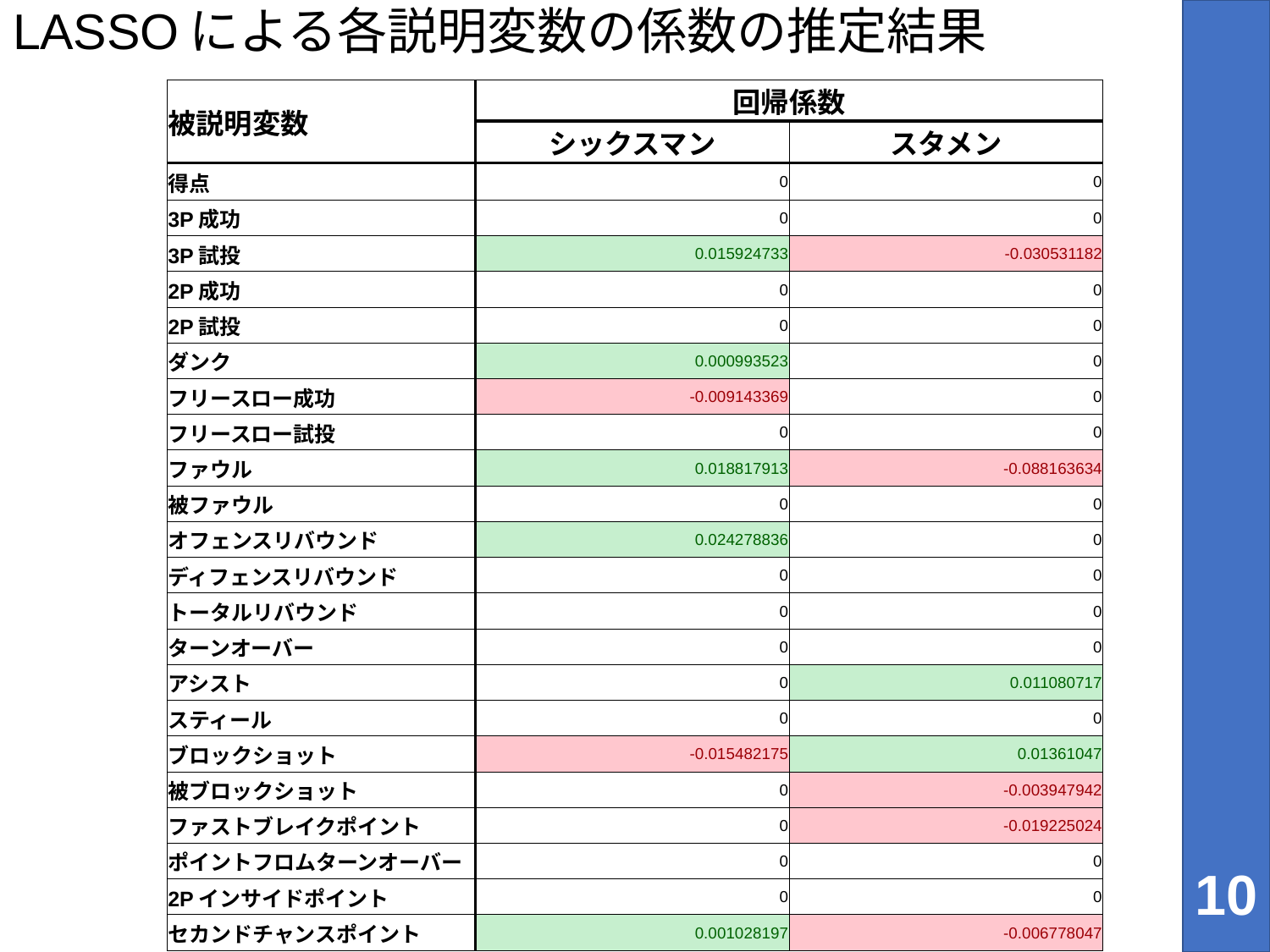

# LASSOによる各説明変数の係数の推定結果
| 被説明変数 | 回帰係数 |  |
| --- | --- | --- |
|  | シックスマン | スタメン |
| 得点 | 0 | 0 |
| 3P成功 | 0 | 0 |
| 3P試投 | 0.015924733 | -0.030531182 |
| 2P成功 | 0 | 0 |
| 2P試投 | 0 | 0 |
| ダンク | 0.000993523 | 0 |
| フリースロー成功 | -0.009143369 | 0 |
| フリースロー試投 | 0 | 0 |
| ファウル | 0.018817913 | -0.088163634 |
| 被ファウル | 0 | 0 |
| オフェンスリバウンド | 0.024278836 | 0 |
| ディフェンスリバウンド | 0 | 0 |
| トータルリバウンド | 0 | 0 |
| ターンオーバー | 0 | 0 |
| アシスト | 0 | 0.011080717 |
| スティール | 0 | 0 |
| ブロックショット | -0.015482175 | 0.01361047 |
| 被ブロックショット | 0 | -0.003947942 |
| ファストブレイクポイント | 0 | -0.019225024 |
| ポイントフロムターンオーバー | 0 | 0 |
| 2Pインサイドポイント | 0 | 0 |
| セカンドチャンスポイント | 0.001028197 | -0.006778047 |
10